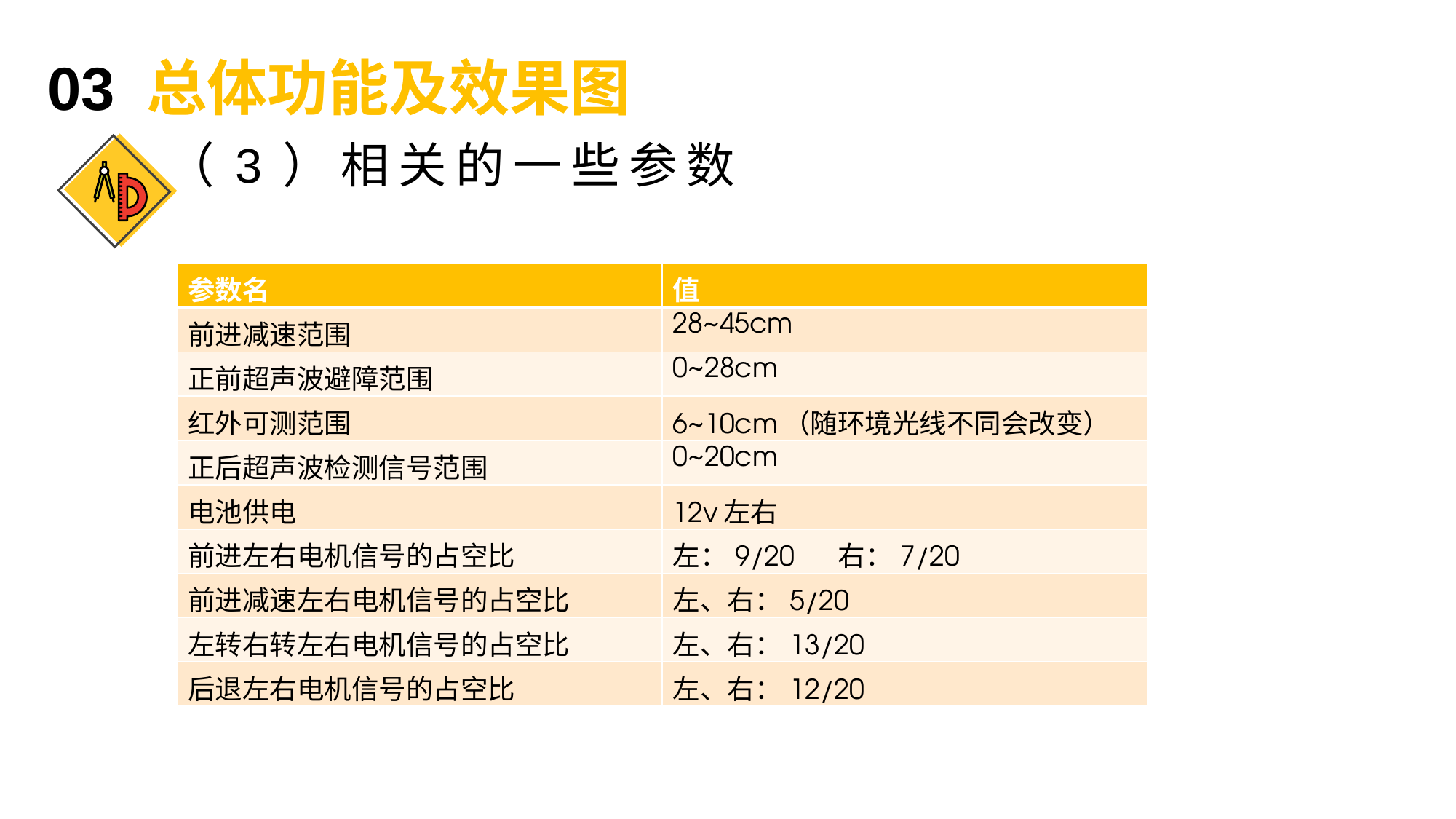

03 总体功能及效果图
# （3）相关的一些参数

| 参数名 | 值 |
| --- | --- |
| 前进减速范围 | 28~45cm |
| 正前超声波避障范围 | 0~28cm |
| 红外可测范围 | 6~10cm（随环境光线不同会改变） |
| 正后超声波检测信号范围 | 0~20cm |
| 电池供电 | 12v左右 |
| 前进左右电机信号的占空比 | 左：9/20 右：7/20 |
| 前进减速左右电机信号的占空比 | 左、右：5/20 |
| 左转右转左右电机信号的占空比 | 左、右：13/20 |
| 后退左右电机信号的占空比 | 左、右：12/20 |